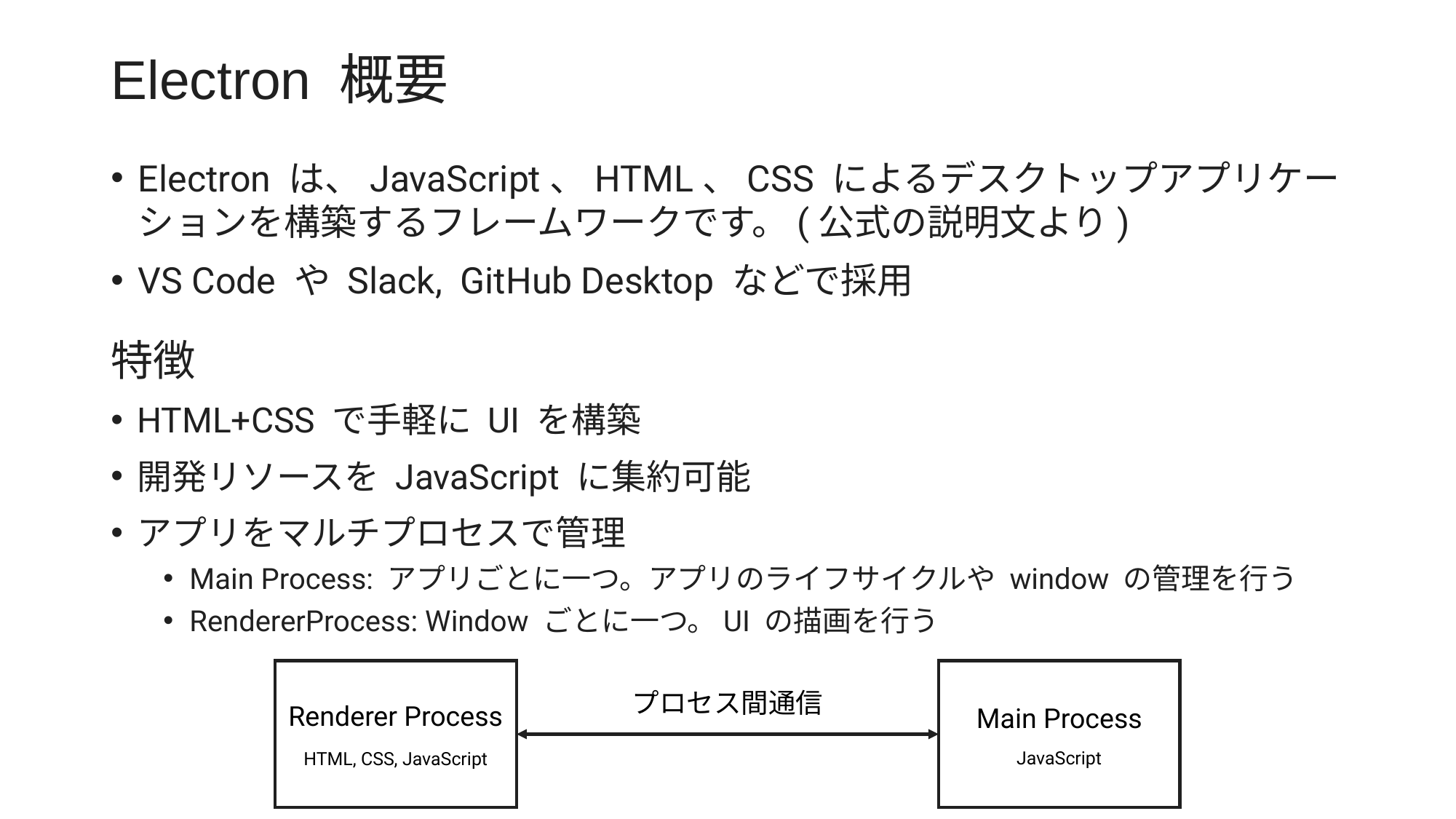

# Electron 概要
Electron は、JavaScript、HTML、CSS によるデスクトップアプリケーションを構築するフレームワークです。(公式の説明文より)
VS Code や Slack,  GitHub Desktop などで採用
特徴
HTML+CSS で手軽に UI を構築
開発リソースを JavaScript に集約可能
アプリをマルチプロセスで管理
Main Process: アプリごとに一つ。アプリのライフサイクルや window の管理を行う
RendererProcess: Window ごとに一つ。UI の描画を行う

Renderer Process
HTML, CSS, JavaScript

Main Process
JavaScript
プロセス間通信